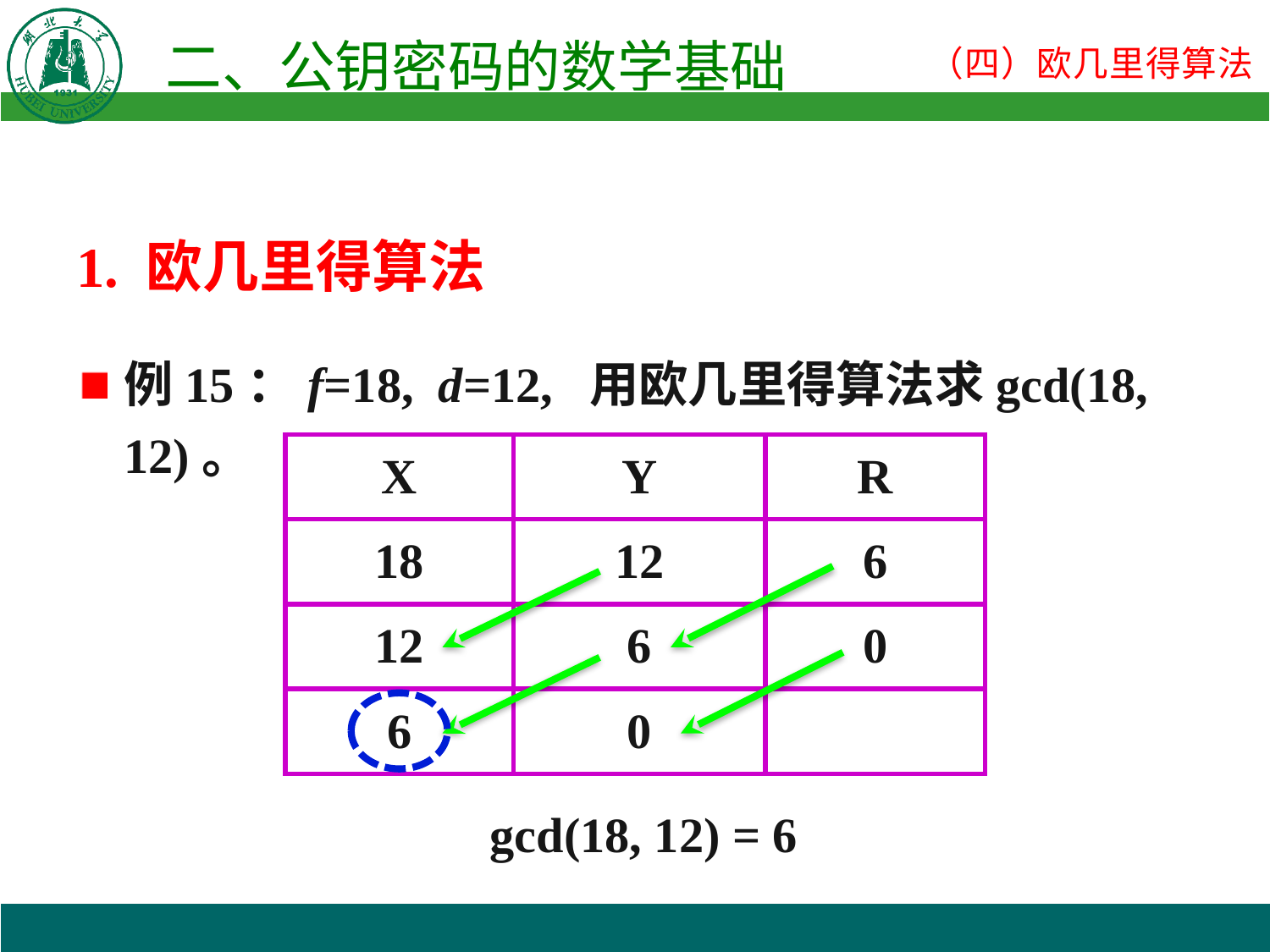

1. 欧几里得算法
例15：f=18,  d=12,  用欧几里得算法求gcd(18, 12)。
| X | Y | R |
| --- | --- | --- |
| 18 | 12 | 6 |
| 12 | 6 | 0 |
| 6 | 0 |  |

gcd(18, 12) = 6